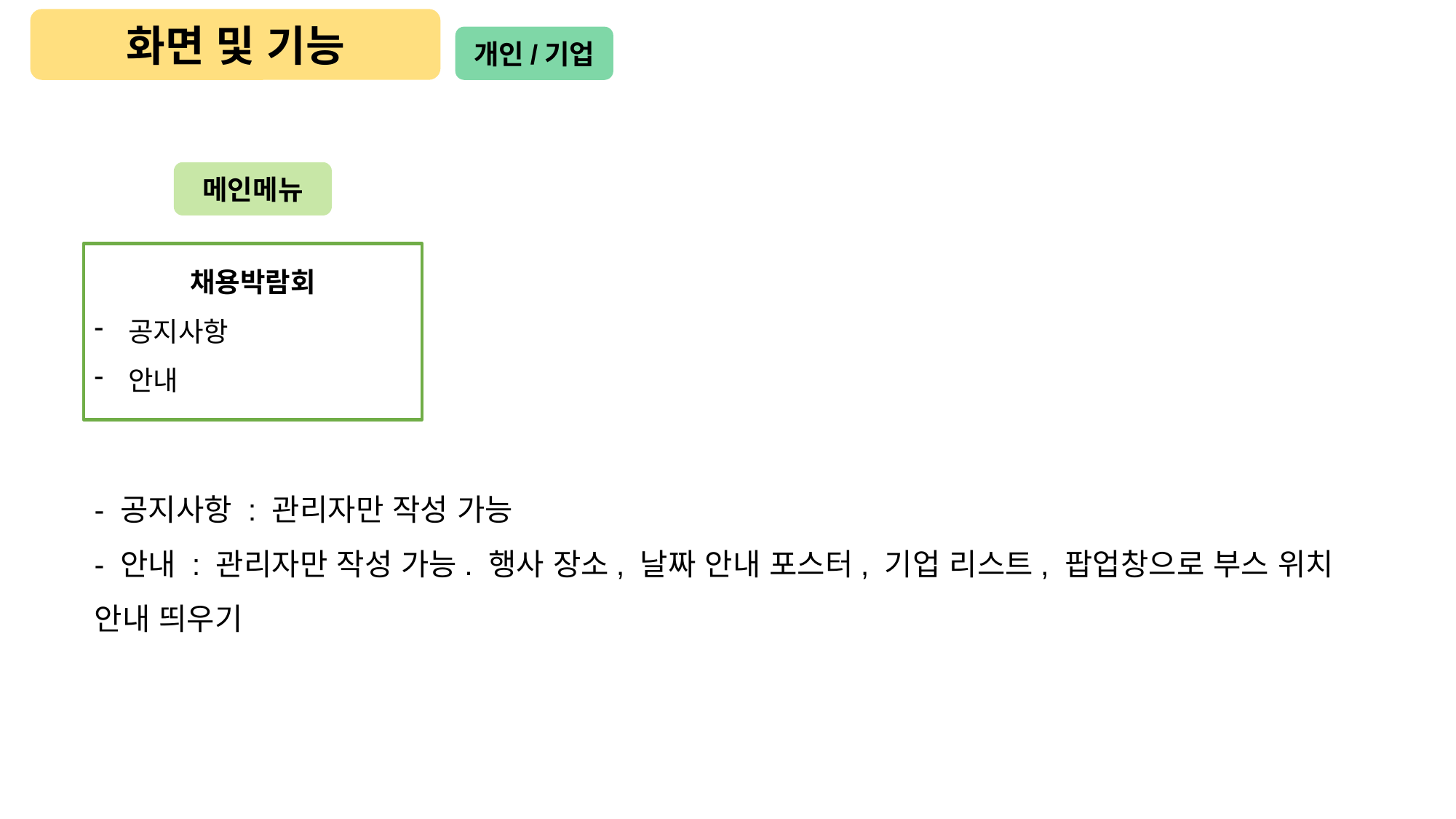

화면 및 기능
개인/기업
메인메뉴
채용박람회
공지사항
안내
- 공지사항 : 관리자만 작성 가능
- 안내 : 관리자만 작성 가능. 행사 장소, 날짜 안내 포스터, 기업 리스트, 팝업창으로 부스 위치 안내 띄우기